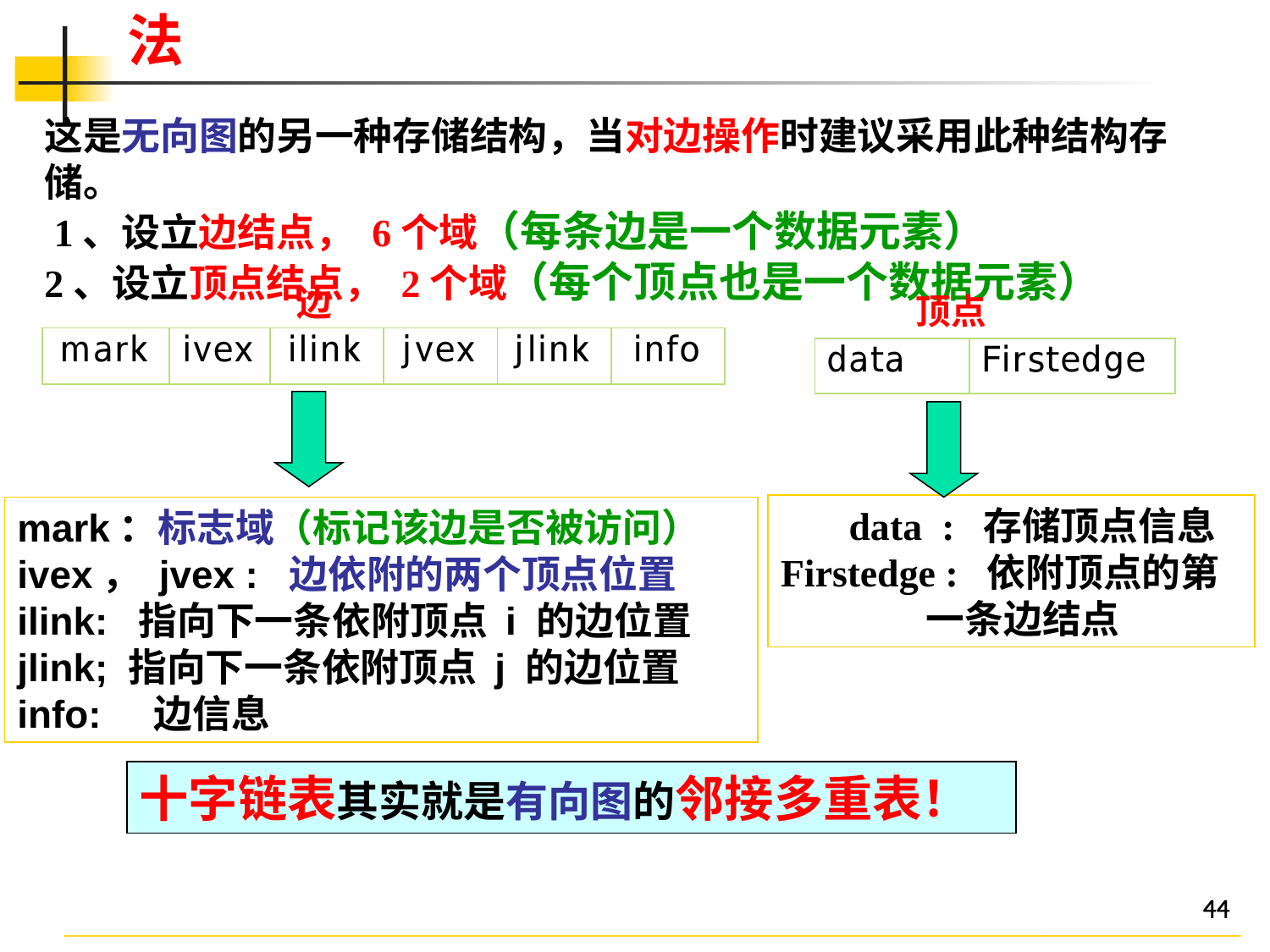

# 4.   邻接多重表表示法
这是无向图的另一种存储结构，当对边操作时建议采用此种结构存储。
 1、设立边结点， 6个域（每条边是一个数据元素）
2、设立顶点结点， 2个域（每个顶点也是一个数据元素）
边
顶点
| mark | ivex | ilink | jvex | jlink | info |
| --- | --- | --- | --- | --- | --- |
| data | Firstedge |
| --- | --- |

       data  :  存储顶点信息
Firstedge :  依附顶点的第一条边结点
mark：标志域（标记该边是否被访问）
ivex， jvex :  边依附的两个顶点位置
ilink:  指向下一条依附顶点 i 的边位置
jlink; 指向下一条依附顶点 j 的边位置
info:    边信息
十字链表其实就是有向图的邻接多重表！
44